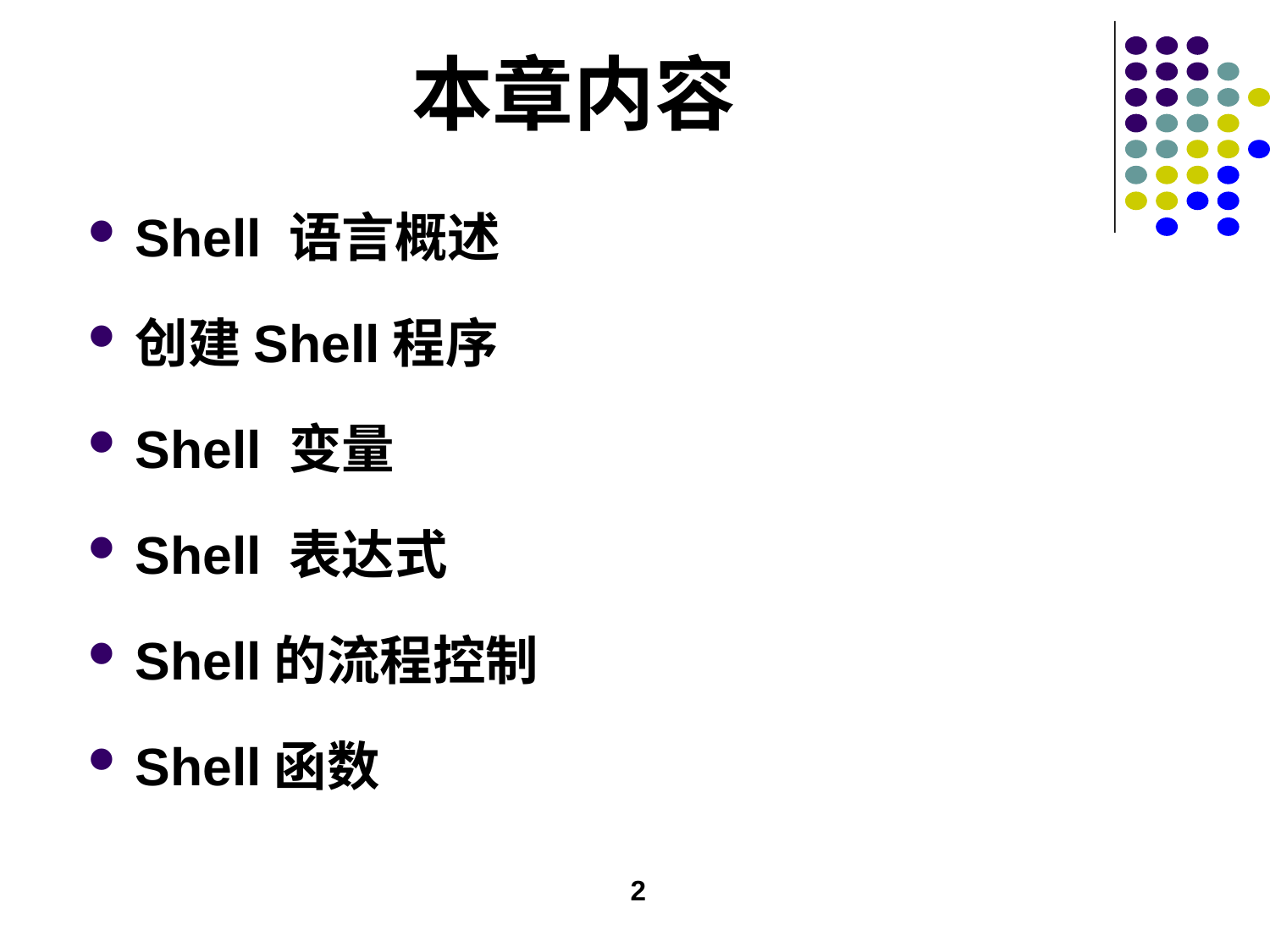

# 本章内容
Shell 语言概述
创建Shell程序
Shell 变量
Shell 表达式
Shell的流程控制
Shell函数
2